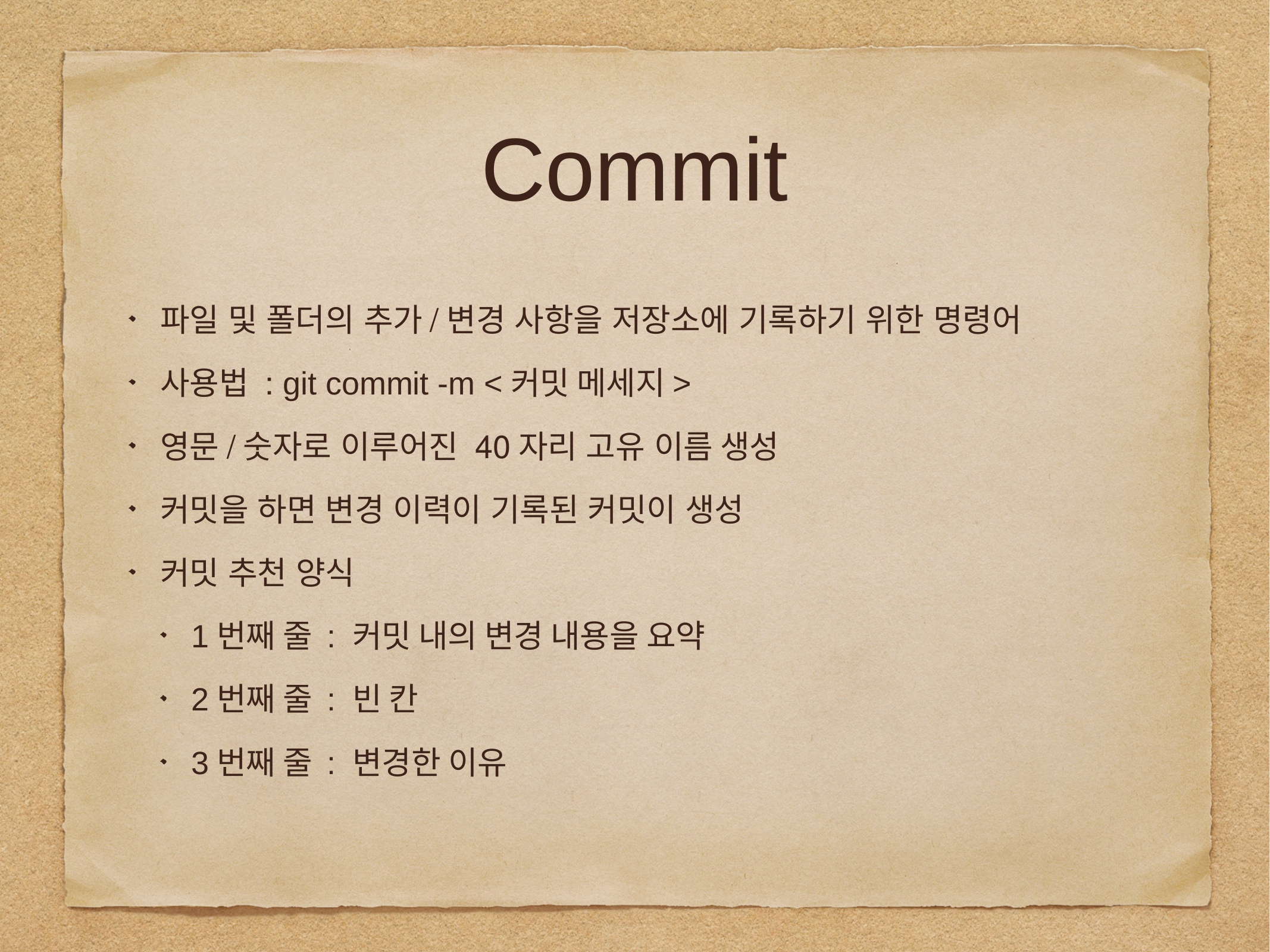

# Commit
파일 및 폴더의 추가/변경 사항을 저장소에 기록하기 위한 명령어
사용법 : git commit -m <커밋 메세지>
영문/숫자로 이루어진 40자리 고유 이름 생성
커밋을 하면 변경 이력이 기록된 커밋이 생성
커밋 추천 양식
1번째 줄 : 커밋 내의 변경 내용을 요약
2번째 줄 : 빈 칸
3번째 줄 : 변경한 이유